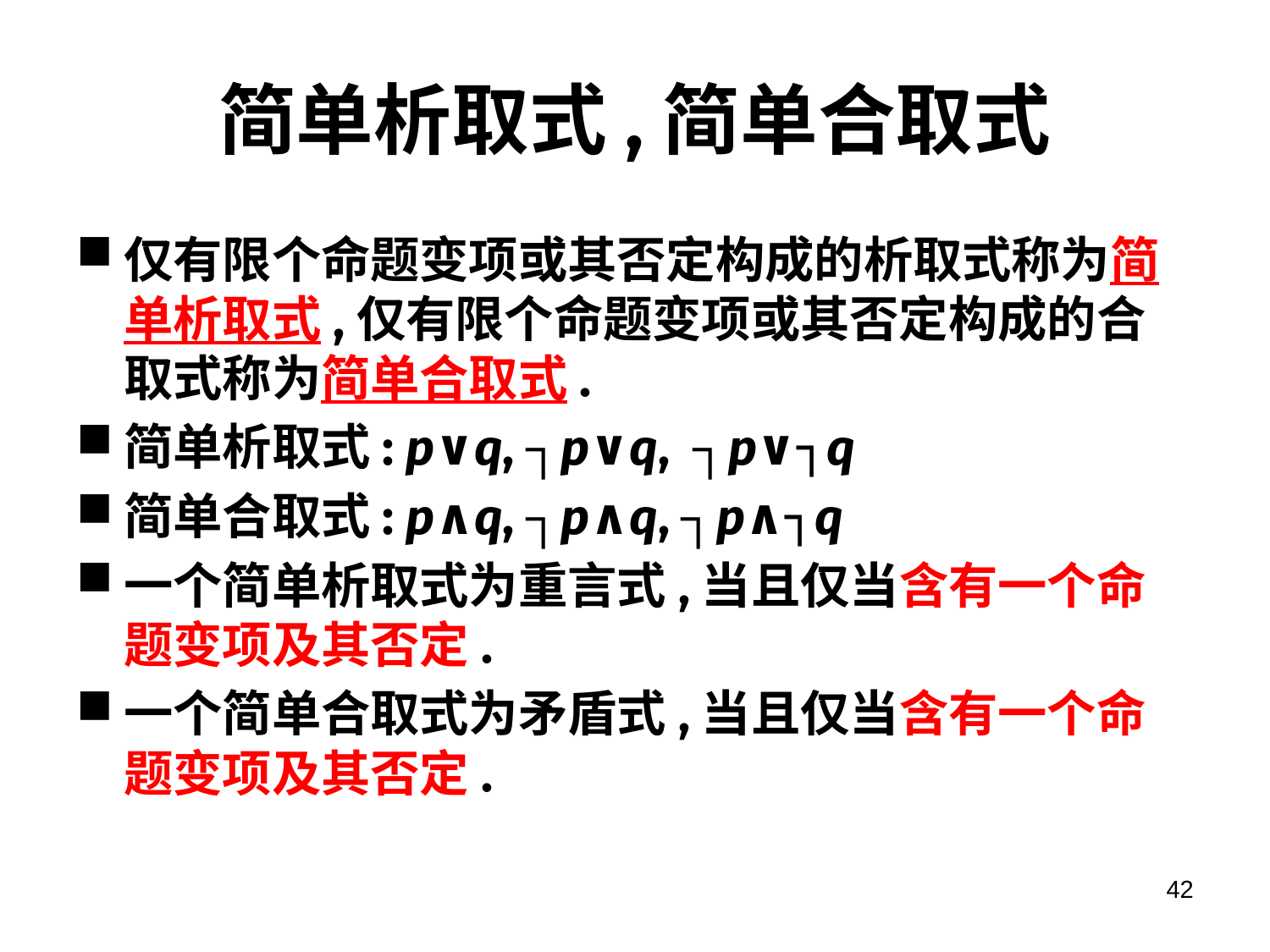

# 简单析取式,简单合取式
仅有限个命题变项或其否定构成的析取式称为简单析取式,仅有限个命题变项或其否定构成的合取式称为简单合取式.
简单析取式: p∨q, ┐p∨q,  ┐p∨┐q
简单合取式: p∧q, ┐p∧q, ┐p∧┐q
一个简单析取式为重言式,当且仅当含有一个命题变项及其否定.
一个简单合取式为矛盾式,当且仅当含有一个命题变项及其否定.
42